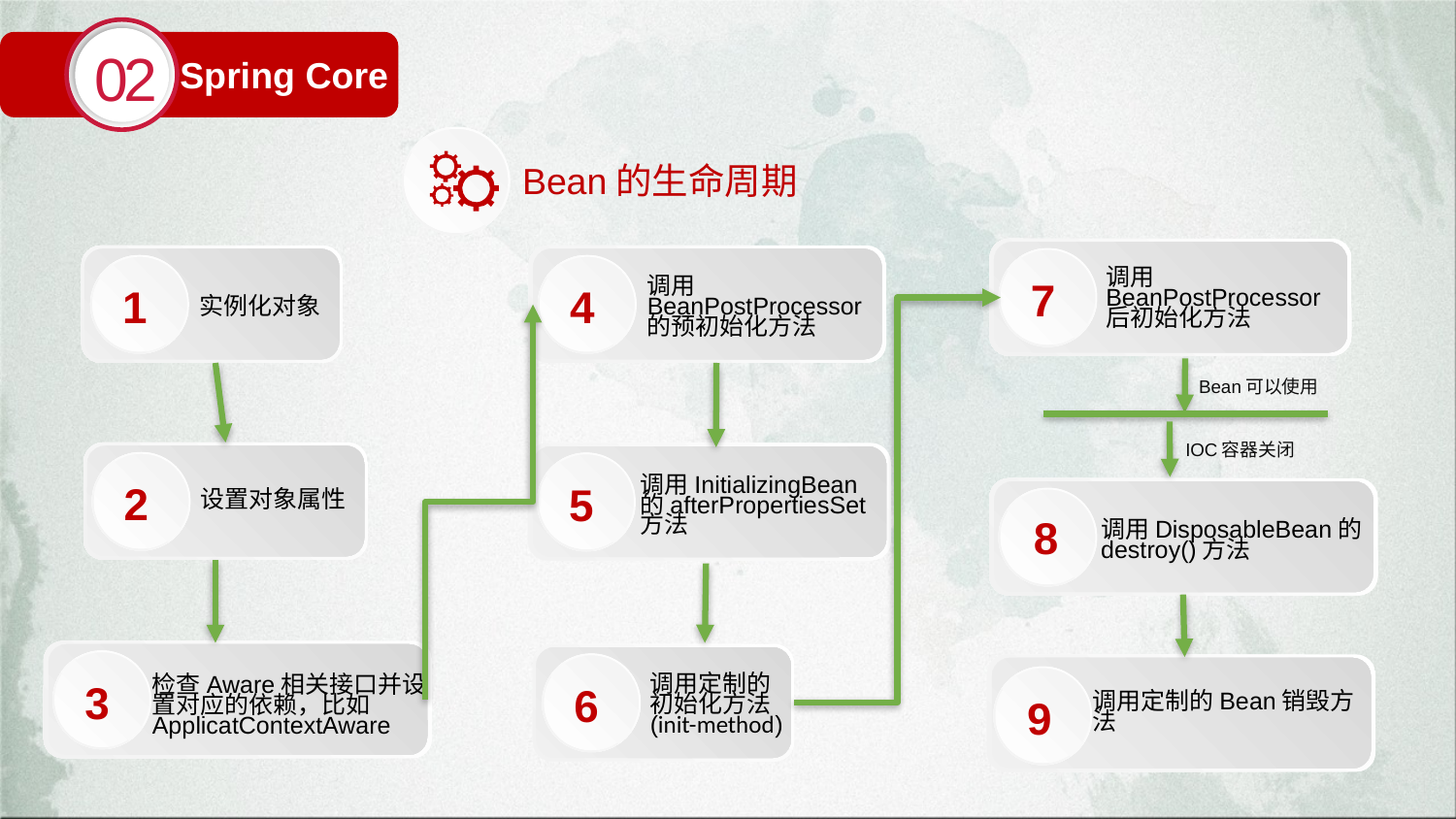

02

Spring Core

Bean的生命周期

7
调用BeanPostProcessor后初始化方法

1

4
调用BeanPostProcessor的预初始化方法
实例化对象
Bean可以使用
IOC容器关闭

2

5
调用InitializingBean的afterPropertiesSet方法
设置对象属性

8
调用DisposableBean的destroy()方法

3

6

检查Aware相关接口并设置对应的依赖，比如ApplicatContextAware

9
调用定制的初始化方法 (init-method)
调用定制的Bean销毁方法